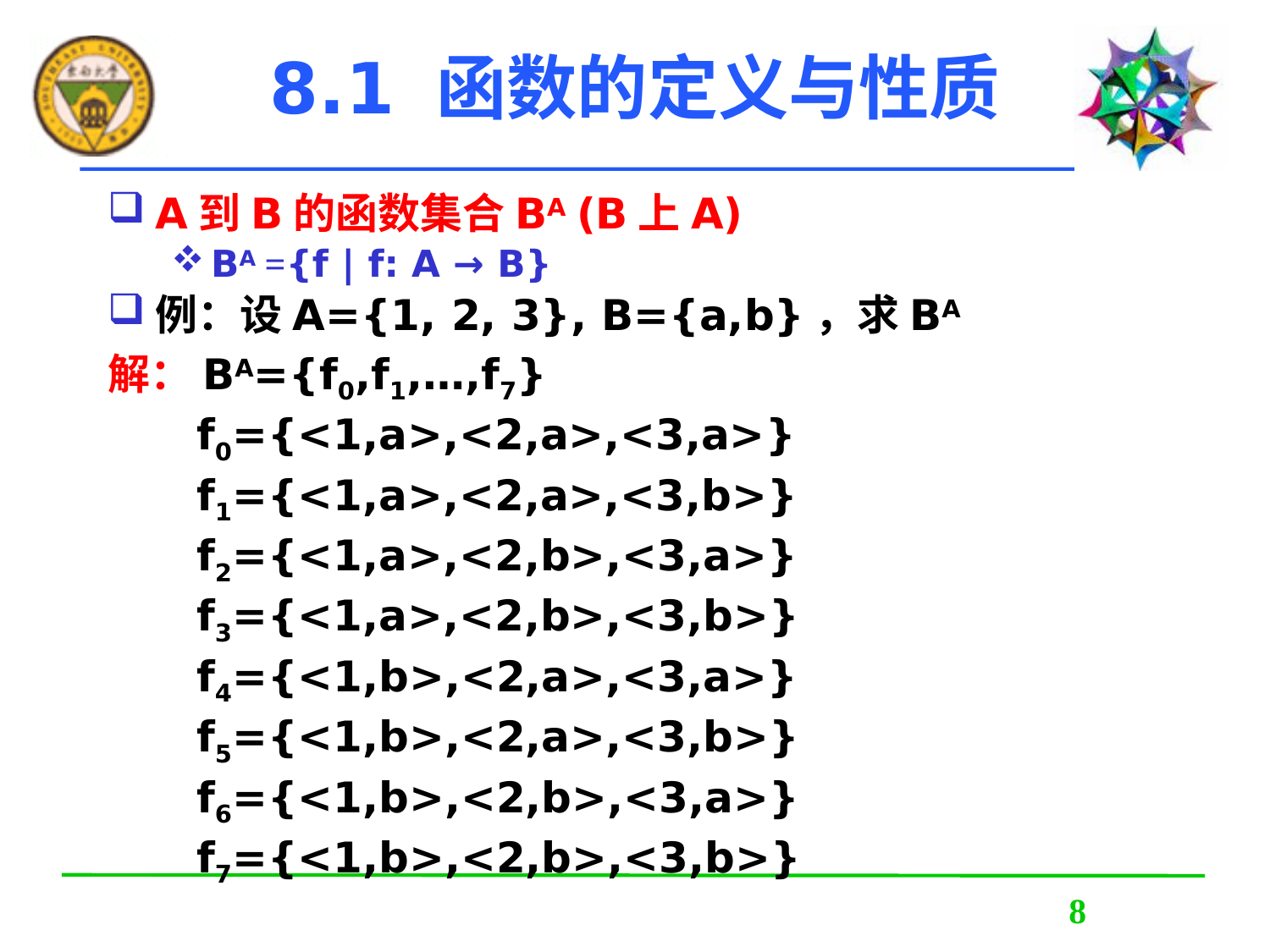

# 8.1 函数的定义与性质
A到B的函数集合BA (B上A)
BA ={f | f: A → B}
例：设A={1, 2, 3}, B={a,b}，求BA
解：BA={f0,f1,…,f7}
      f0={<1,a>,<2,a>,<3,a>}
      f1={<1,a>,<2,a>,<3,b>}
      f2={<1,a>,<2,b>,<3,a>}
      f3={<1,a>,<2,b>,<3,b>}
      f4={<1,b>,<2,a>,<3,a>}
      f5={<1,b>,<2,a>,<3,b>}
      f6={<1,b>,<2,b>,<3,a>}
      f7={<1,b>,<2,b>,<3,b>}